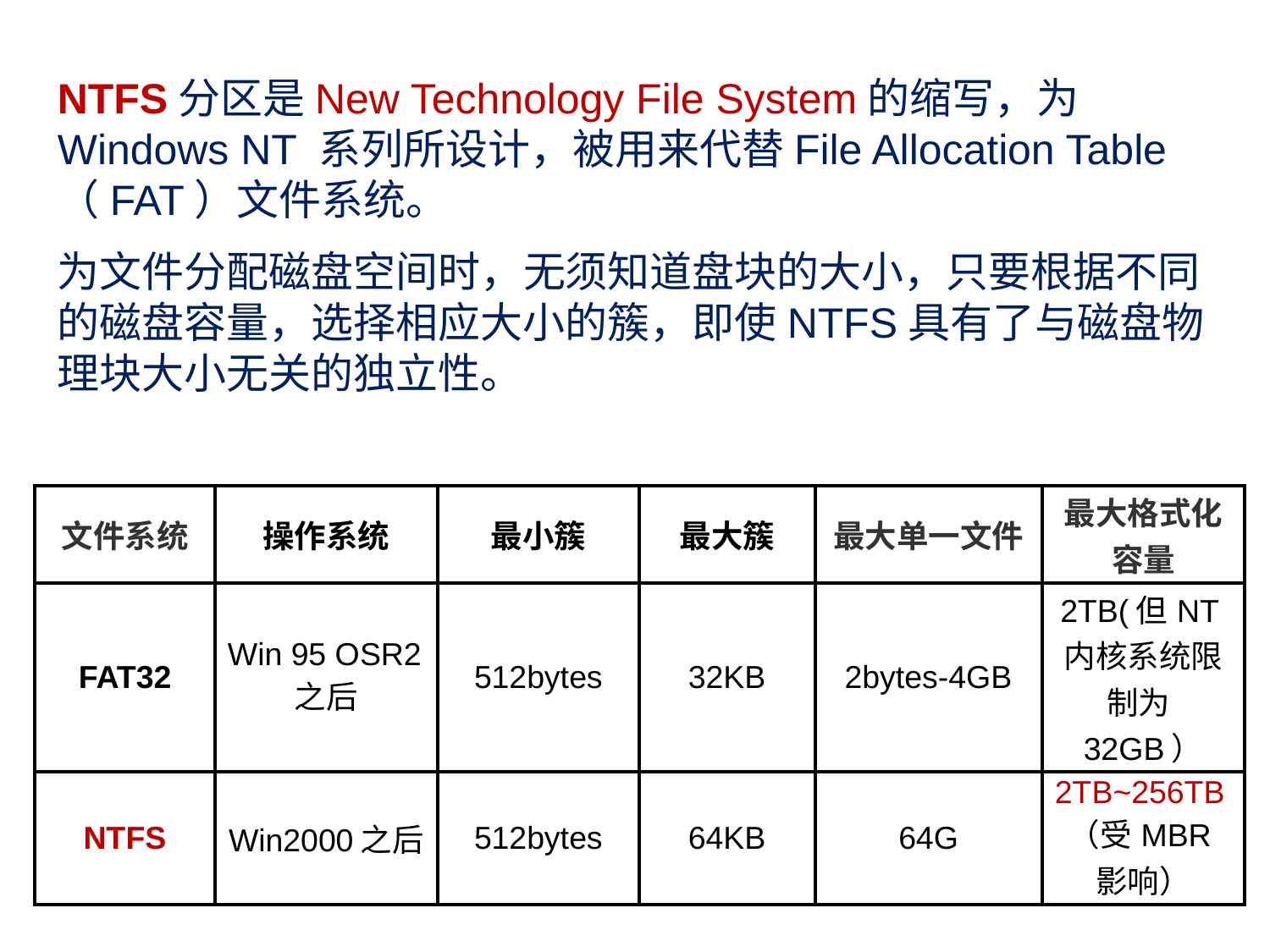

NTFS分区是New Technology File System的缩写，为Windows NT 系列所设计，被用来代替File Allocation Table（FAT）文件系统。
为文件分配磁盘空间时，无须知道盘块的大小，只要根据不同的磁盘容量，选择相应大小的簇，即使NTFS具有了与磁盘物理块大小无关的独立性。
| 文件系统 | 操作系统 | 最小簇 | 最大簇 | 最大单一文件 | 最大格式化容量 |
| --- | --- | --- | --- | --- | --- |
| FAT32 | Win 95 OSR2之后 | 512bytes | 32KB | 2bytes-4GB | 2TB(但NT内核系统限制为32GB） |
| NTFS | Win2000之后 | 512bytes | 64KB | 64G | 2TB~256TB（受MBR影响） |